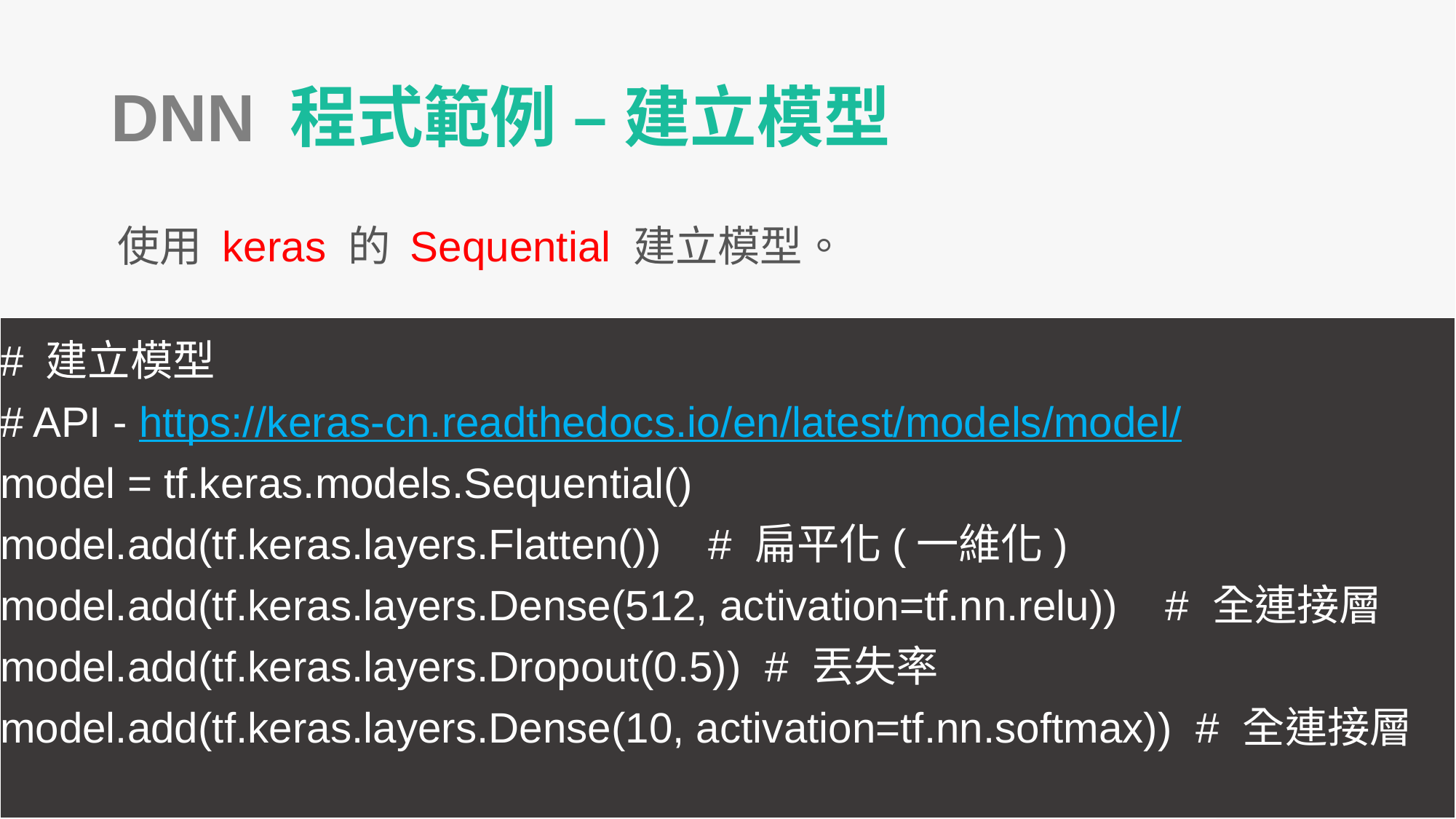

DNN 程式範例 – 建立模型
使用 keras 的 Sequential 建立模型。
# 建立模型
# API - https://keras-cn.readthedocs.io/en/latest/models/model/
model = tf.keras.models.Sequential()
model.add(tf.keras.layers.Flatten())    # 扁平化(一維化)
model.add(tf.keras.layers.Dense(512, activation=tf.nn.relu))    # 全連接層
model.add(tf.keras.layers.Dropout(0.5))  # 丟失率
model.add(tf.keras.layers.Dense(10, activation=tf.nn.softmax))  # 全連接層